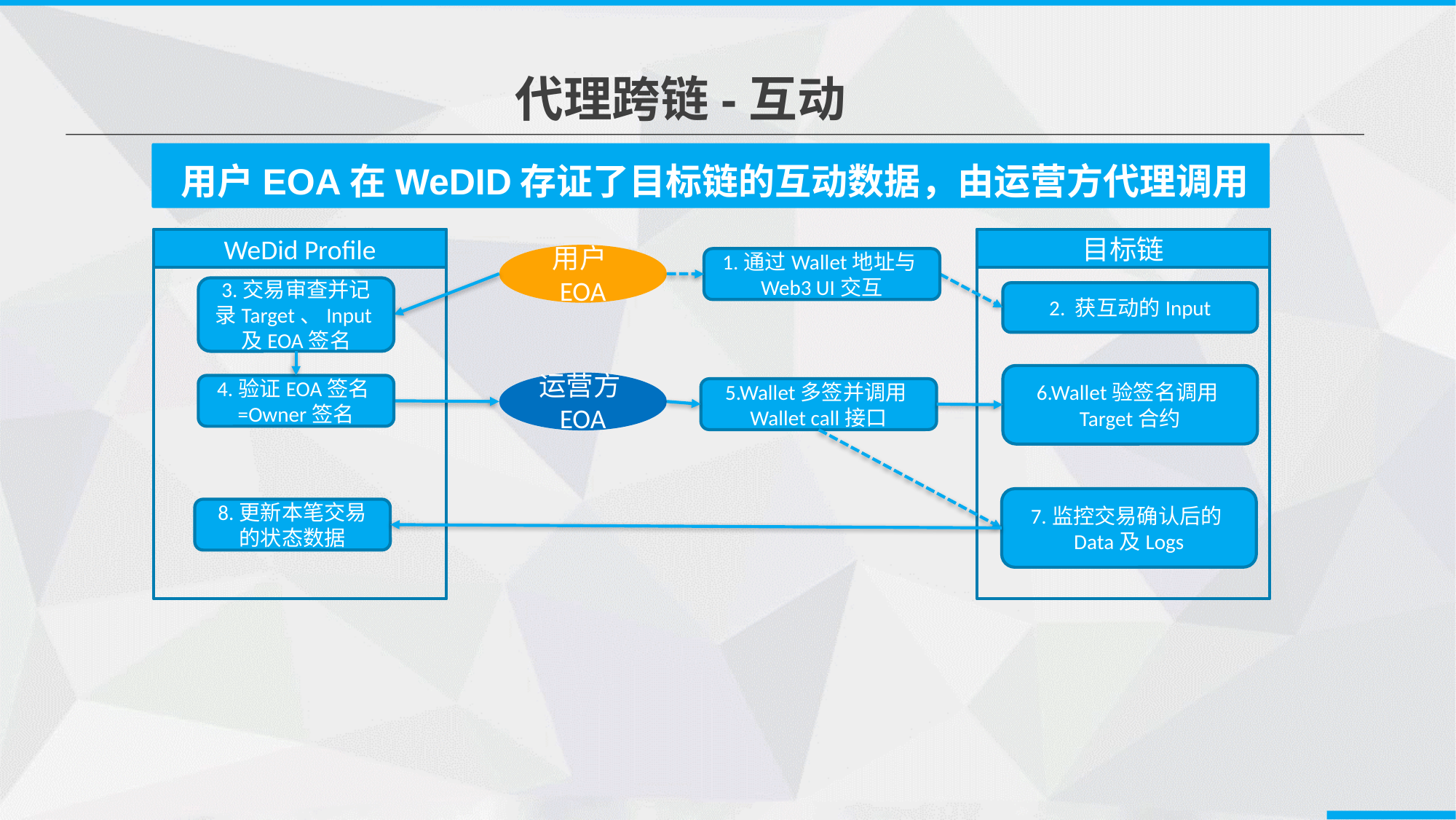

代理跨链-互动
用户EOA在WeDID存证了目标链的互动数据，由运营方代理调用

WeDid Profile
目标链
用户EOA
1.通过Wallet地址与Web3 UI交互
3.交易审查并记录Target、Input及EOA签名
2. 获互动的Input
6.Wallet验签名调用Target合约
运营方EOA
4.验证EOA签名=Owner签名
5.Wallet多签并调用Wallet call接口
7.监控交易确认后的Data及Logs
8.更新本笔交易的状态数据